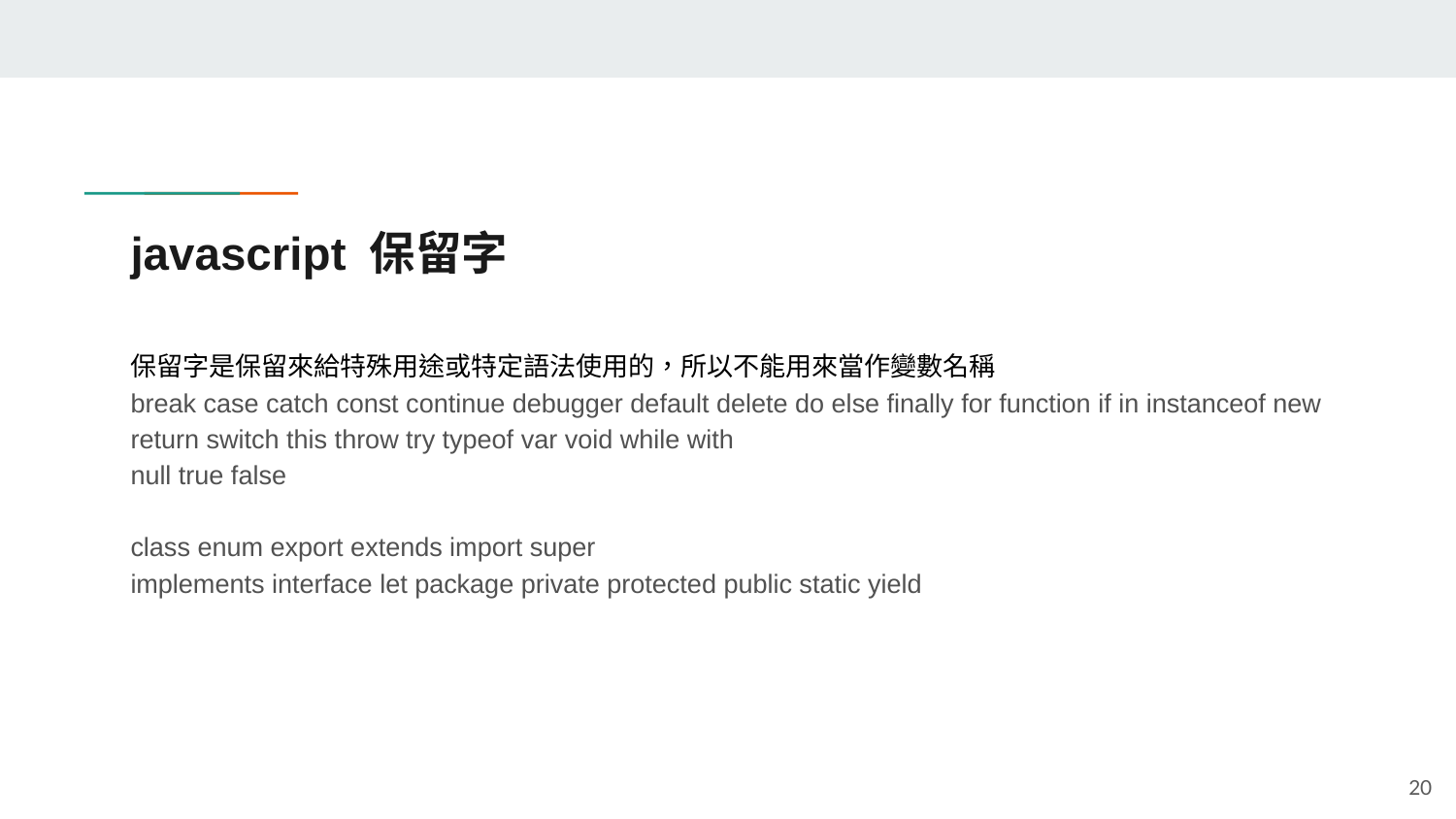

# javascript 保留字
保留字是保留來給特殊用途或特定語法使用的，所以不能用來當作變數名稱
break case catch const continue debugger default delete do else finally for function if in instanceof new return switch this throw try typeof var void while with
null true false

class enum export extends import super
implements interface let package private protected public static yield

20